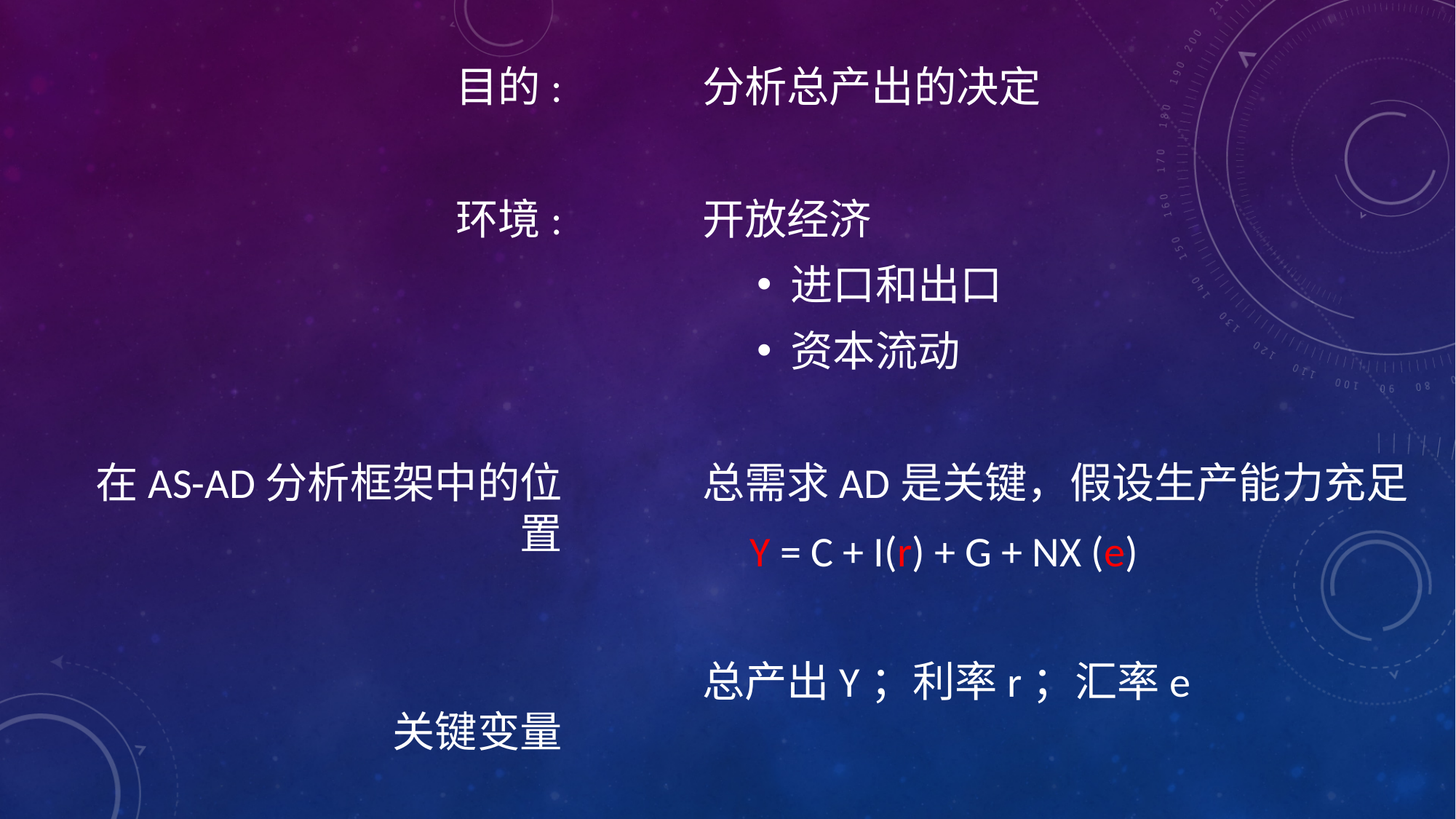

目的:

环境:

在AS-AD分析框架中的位置

关键变量
分析总产出的决定

开放经济
进口和出口
资本流动

总需求AD是关键，假设生产能力充足

总产出Y；利率r；汇率e
Y = C + I(r) + G + NX (e)